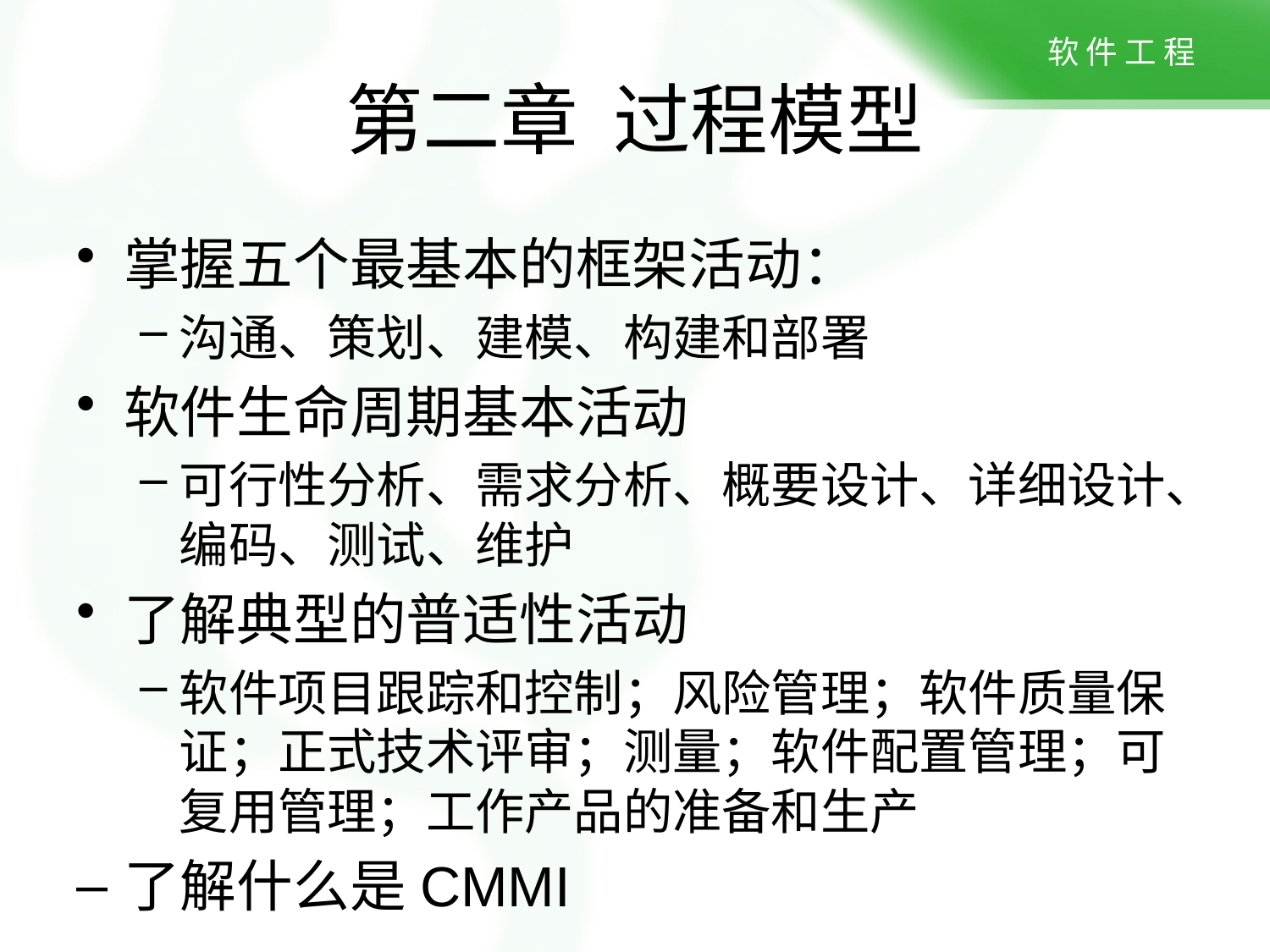

# 第二章  过程模型
掌握五个最基本的框架活动：
沟通、策划、建模、构建和部署
软件生命周期基本活动
可行性分析、需求分析、概要设计、详细设计、编码、测试、维护
了解典型的普适性活动
软件项目跟踪和控制；风险管理；软件质量保证；正式技术评审；测量；软件配置管理；可复用管理；工作产品的准备和生产
了解什么是CMMI